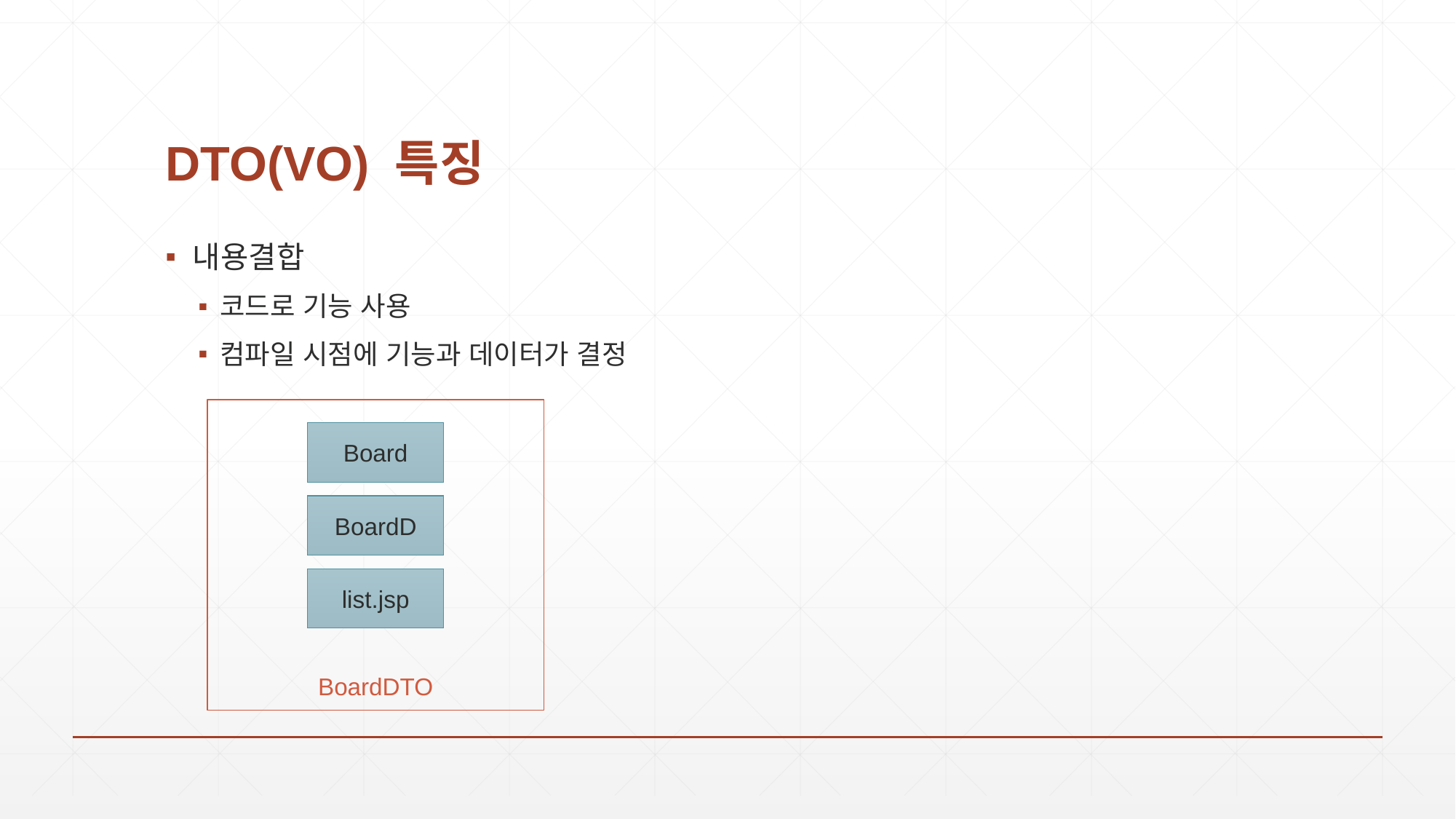

# DTO(VO) 특징
내용결합
코드로 기능 사용
컴파일 시점에 기능과 데이터가 결정

BoardDTO
Board
BoardD
list.jsp